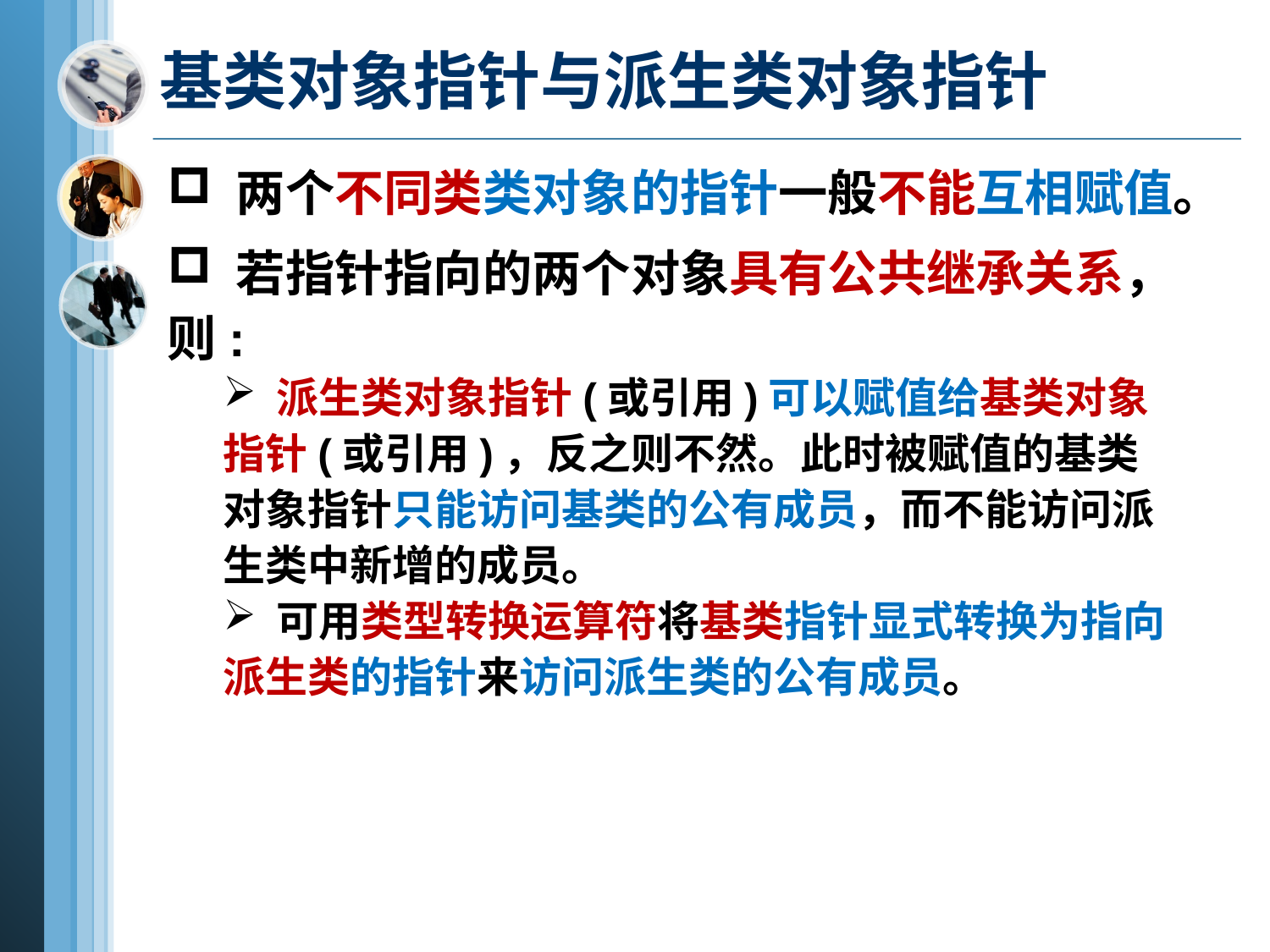

# 基类对象指针与派生类对象指针
 两个不同类类对象的指针一般不能互相赋值。
 若指针指向的两个对象具有公共继承关系，则:
 派生类对象指针(或引用)可以赋值给基类对象指针(或引用)，反之则不然。此时被赋值的基类对象指针只能访问基类的公有成员，而不能访问派生类中新增的成员。
 可用类型转换运算符将基类指针显式转换为指向派生类的指针来访问派生类的公有成员。